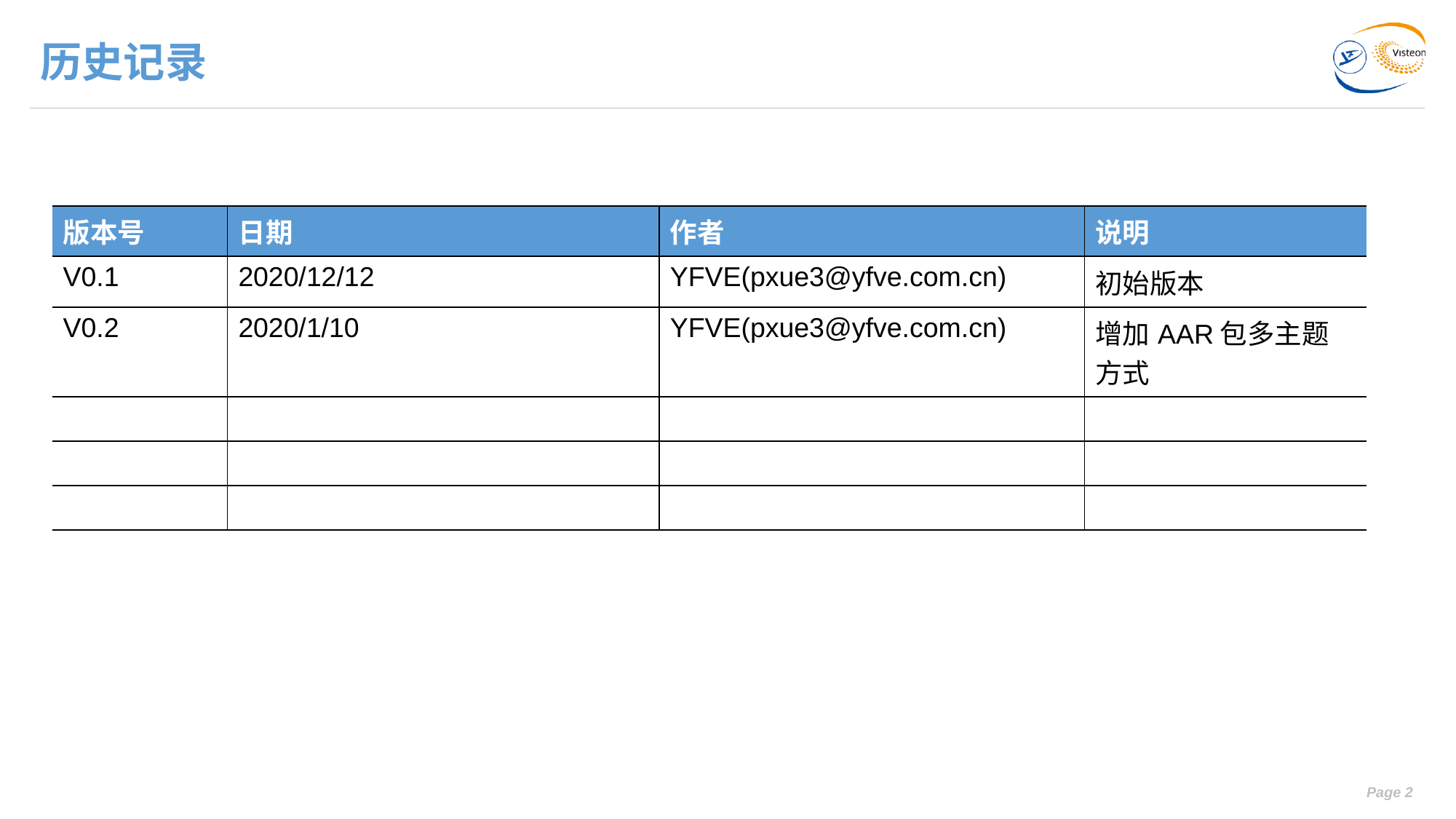

# 历史记录
| 版本号 | 日期 | 作者 | 说明 |
| --- | --- | --- | --- |
| V0.1 | 2020/12/12 | YFVE(pxue3@yfve.com.cn) | 初始版本 |
| V0.2 | 2020/1/10 | YFVE(pxue3@yfve.com.cn) | 增加AAR包多主题方式 |
|  |  |  |  |
|  |  |  |  |
|  |  |  |  |